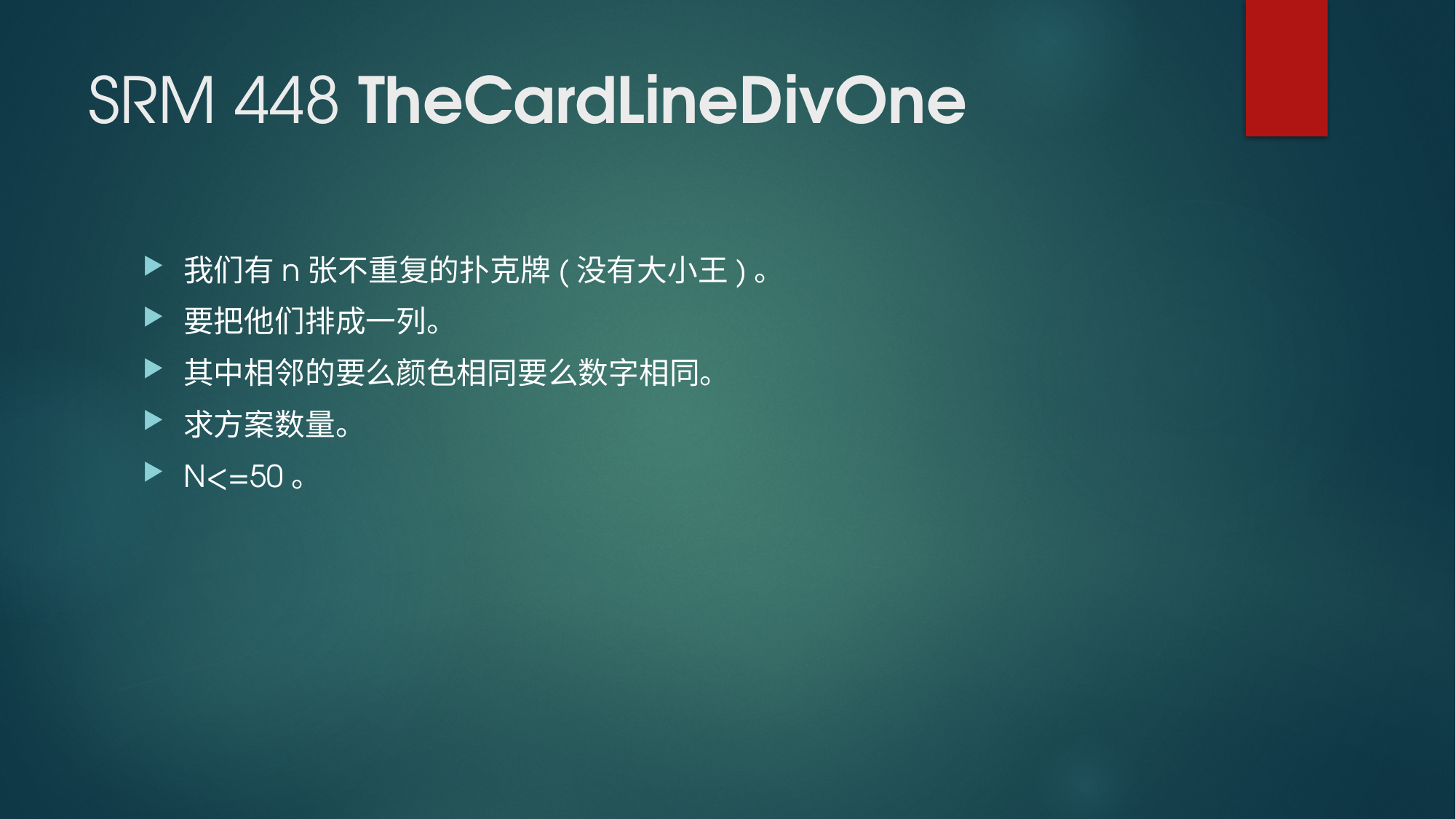

# SRM 448 TheCardLineDivOne
我们有n张不重复的扑克牌(没有大小王)。
要把他们排成一列。
其中相邻的要么颜色相同要么数字相同。
求方案数量。
N<=50。